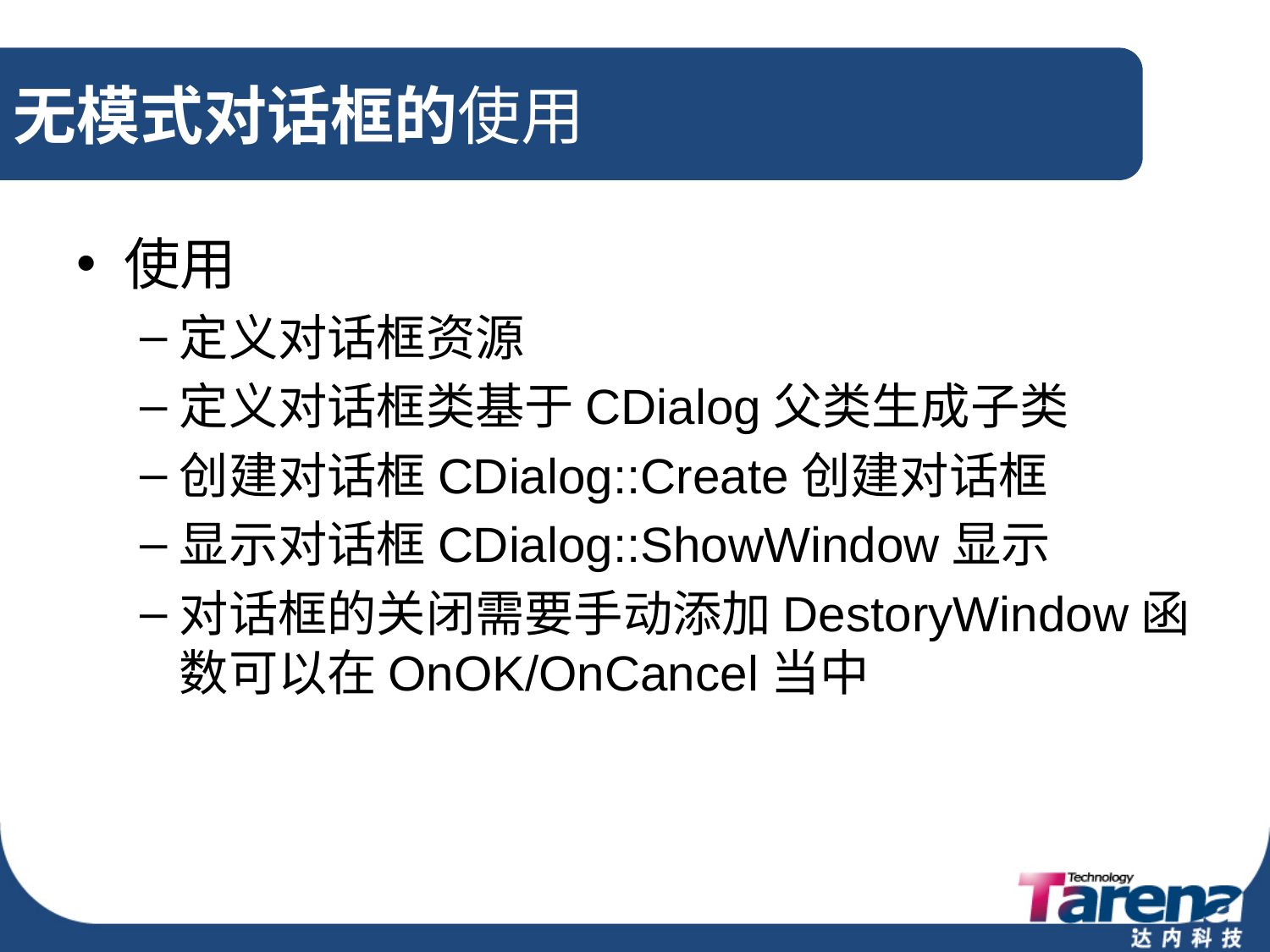

# 无模式对话框的使用
使用
定义对话框资源
定义对话框类基于CDialog父类生成子类
创建对话框CDialog::Create创建对话框
显示对话框CDialog::ShowWindow显示
对话框的关闭需要手动添加DestoryWindow函数可以在OnOK/OnCancel当中